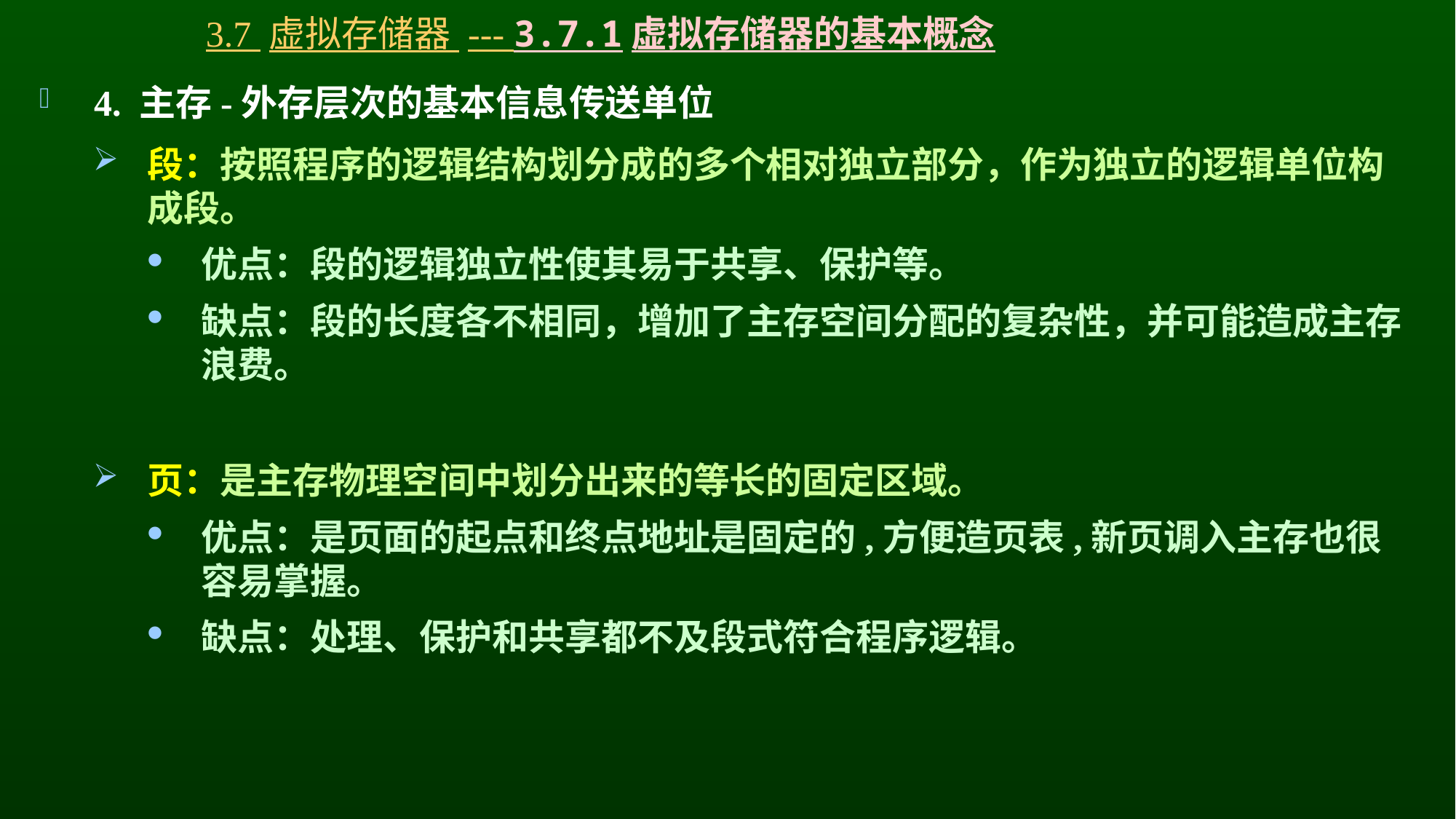

# 3.7 虚拟存储器 --- 3.7.1虚拟存储器的基本概念
4. 主存-外存层次的基本信息传送单位
段：按照程序的逻辑结构划分成的多个相对独立部分，作为独立的逻辑单位构成段。
优点：段的逻辑独立性使其易于共享、保护等。
缺点：段的长度各不相同，增加了主存空间分配的复杂性，并可能造成主存浪费。

页：是主存物理空间中划分出来的等长的固定区域。
优点：是页面的起点和终点地址是固定的,方便造页表,新页调入主存也很容易掌握。
缺点：处理、保护和共享都不及段式符合程序逻辑。